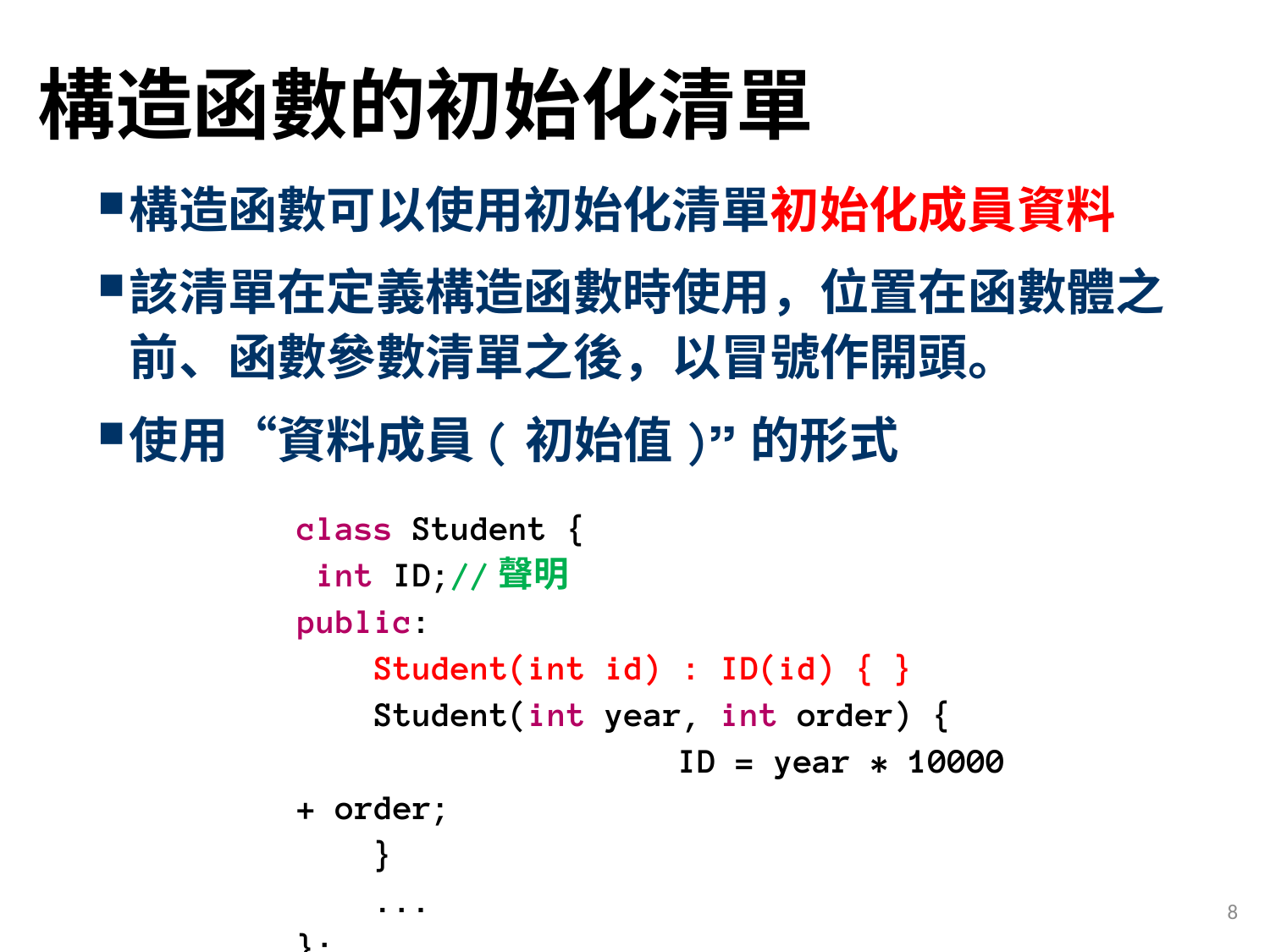

# 構造函數的初始化清單
構造函數可以使用初始化清單初始化成員資料
該清單在定義構造函數時使用，位置在函數體之前、函數參數清單之後，以冒號作開頭。
使用“資料成員(初始值)”的形式
class Student {
 int ID;//聲明
public:
    Student(int id) : ID(id) { }
    Student(int year, int order) {
			ID = year * 10000 + order;
    }
    ...
};
8